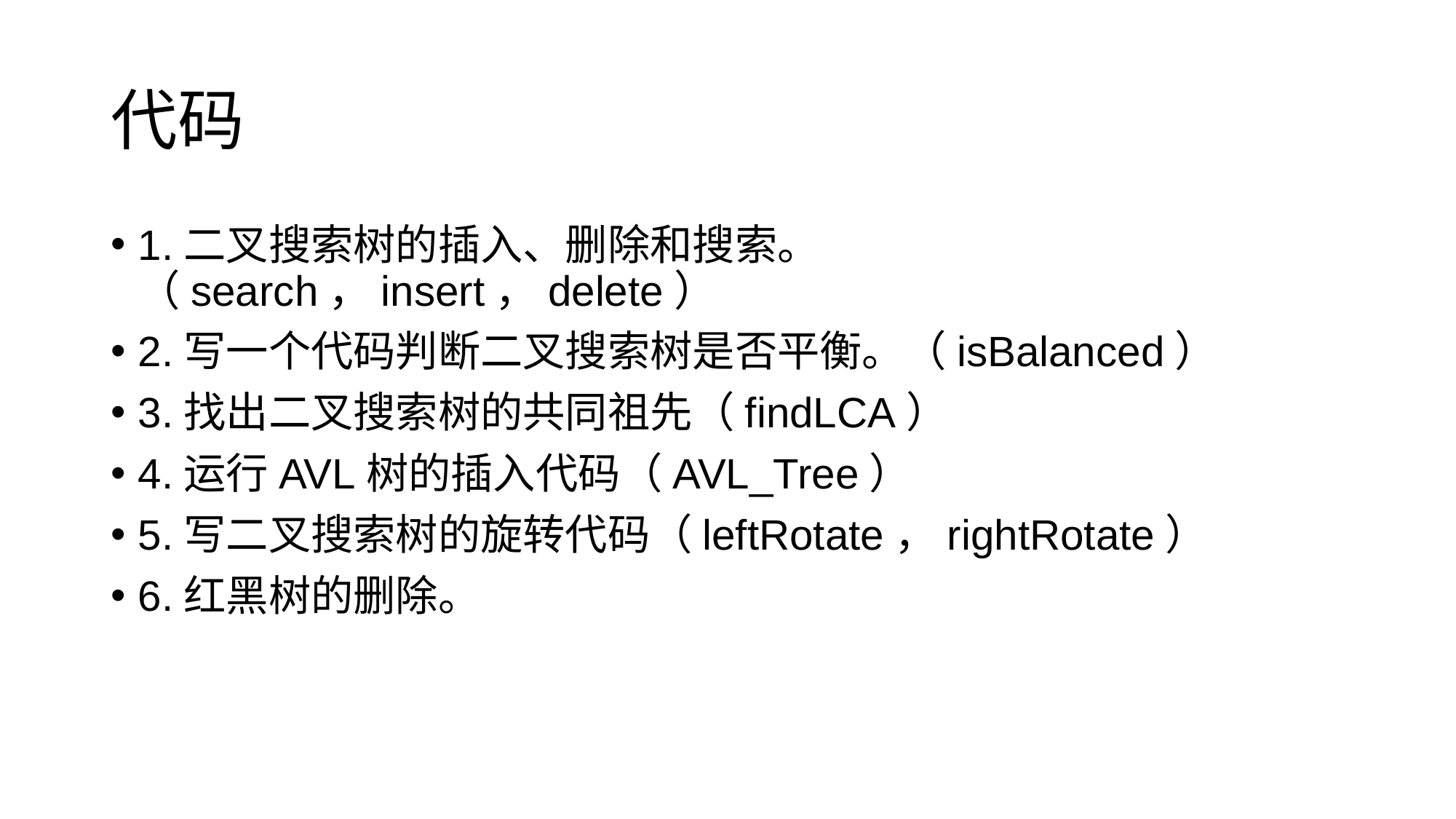

# 代码
1.二叉搜索树的插入、删除和搜索。（search，insert，delete）
2.写一个代码判断二叉搜索树是否平衡。（isBalanced）
3.找出二叉搜索树的共同祖先（findLCA）
4.运行AVL树的插入代码（AVL_Tree）
5.写二叉搜索树的旋转代码（leftRotate，rightRotate）
6.红黑树的删除。